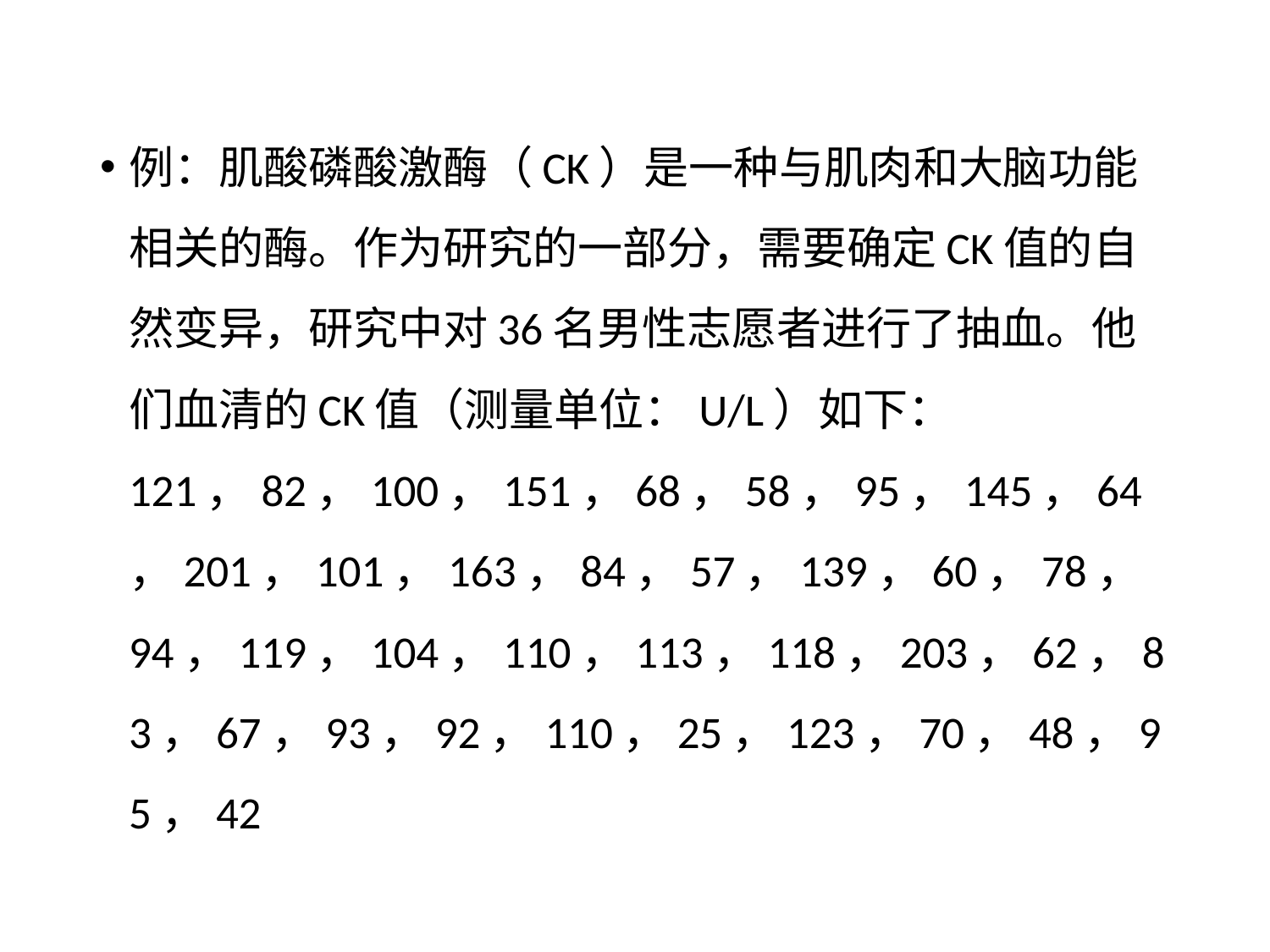

例：肌酸磷酸激酶（CK）是一种与肌肉和大脑功能相关的酶。作为研究的一部分，需要确定CK值的自然变异，研究中对36名男性志愿者进行了抽血。他们血清的CK值（测量单位：U/L）如下：121，82，100，151，68，58，95，145，64，201，101，163，84，57，139，60，78，94，119，104，110，113，118，203，62，83，67，93，92，110，25，123，70，48，95，42